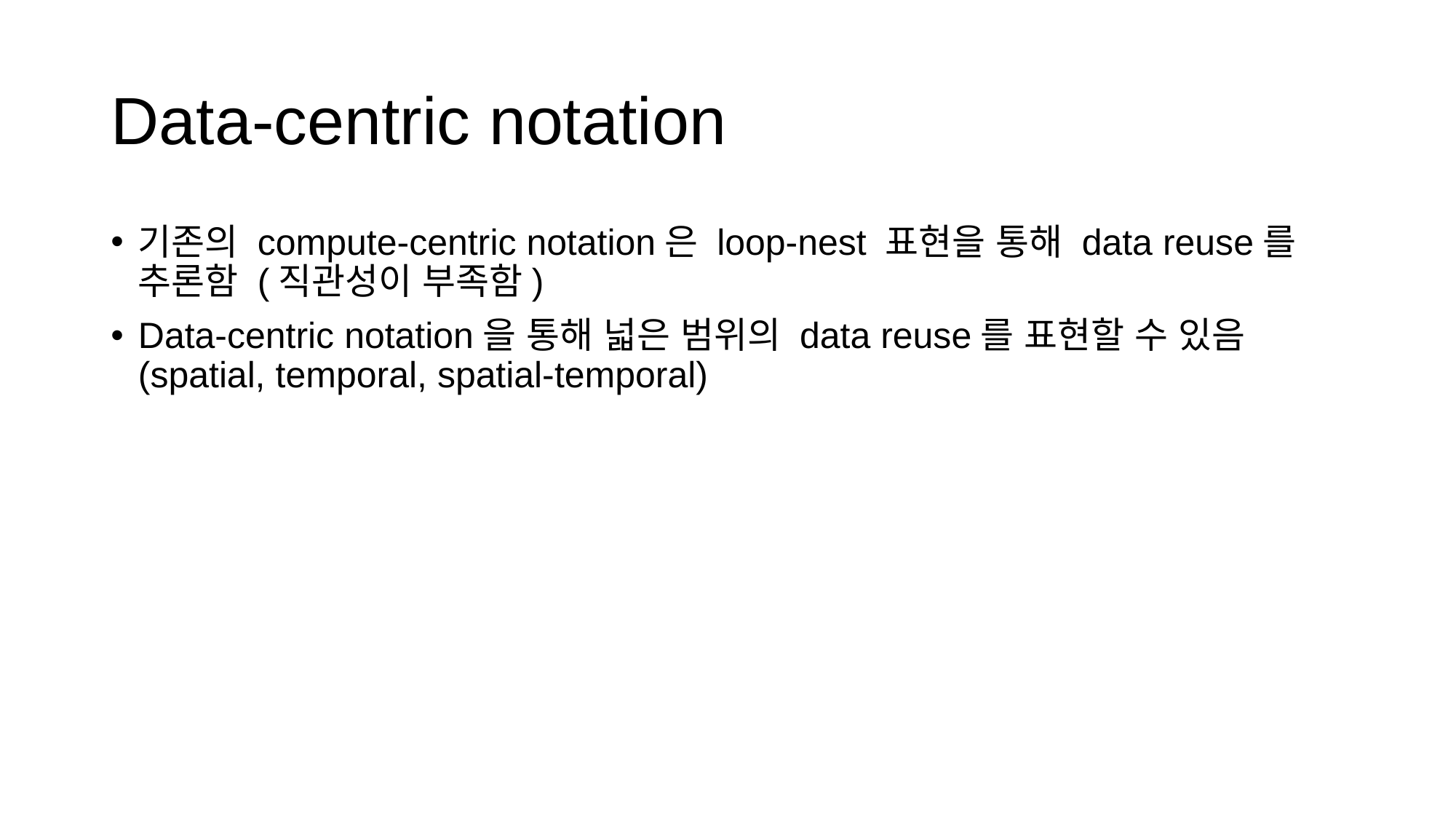

# Data-centric notation
기존의 compute-centric notation은 loop-nest 표현을 통해 data reuse를 추론함 (직관성이 부족함)
Data-centric notation을 통해 넓은 범위의 data reuse를 표현할 수 있음 (spatial, temporal, spatial-temporal)